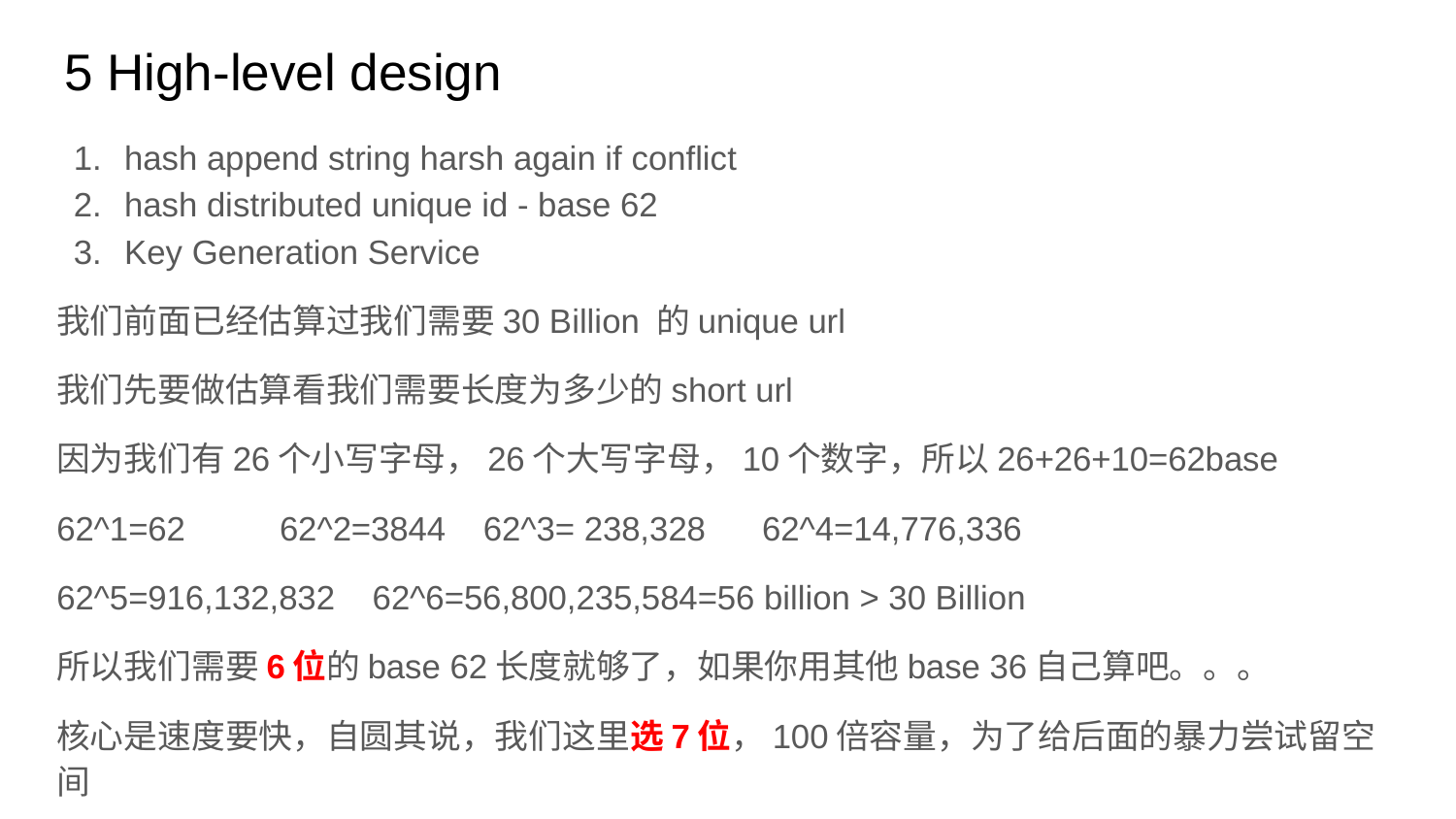

# 5 High-level design
hash append string harsh again if conflict
hash distributed unique id - base 62
Key Generation Service
我们前面已经估算过我们需要30 Billion 的unique url
我们先要做估算看我们需要长度为多少的short url
因为我们有26个小写字母，26个大写字母，10个数字，所以26+26+10=62base
62^1=62          62^2=3844    62^3= 238,328      62^4=14,776,336
62^5=916,132,832    62^6=56,800,235,584=56 billion > 30 Billion
所以我们需要6位的base 62长度就够了，如果你用其他base 36自己算吧。。。
核心是速度要快，自圆其说，我们这里选7位，100倍容量，为了给后面的暴力尝试留空间